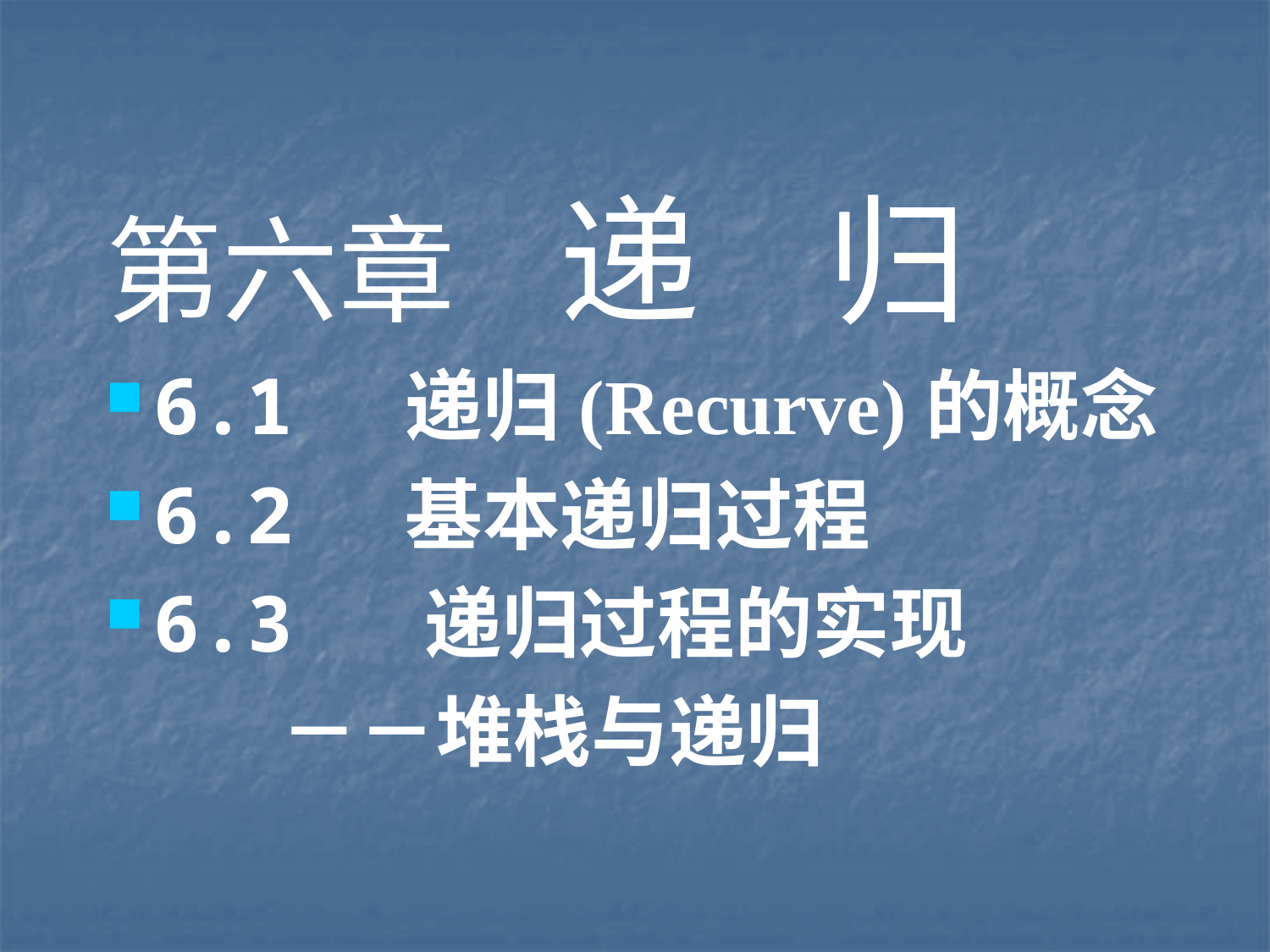

第六章    递    归
6.1  递归(Recurve)的概念
6.2  基本递归过程
6.3   递归过程的实现
         －－堆栈与递归